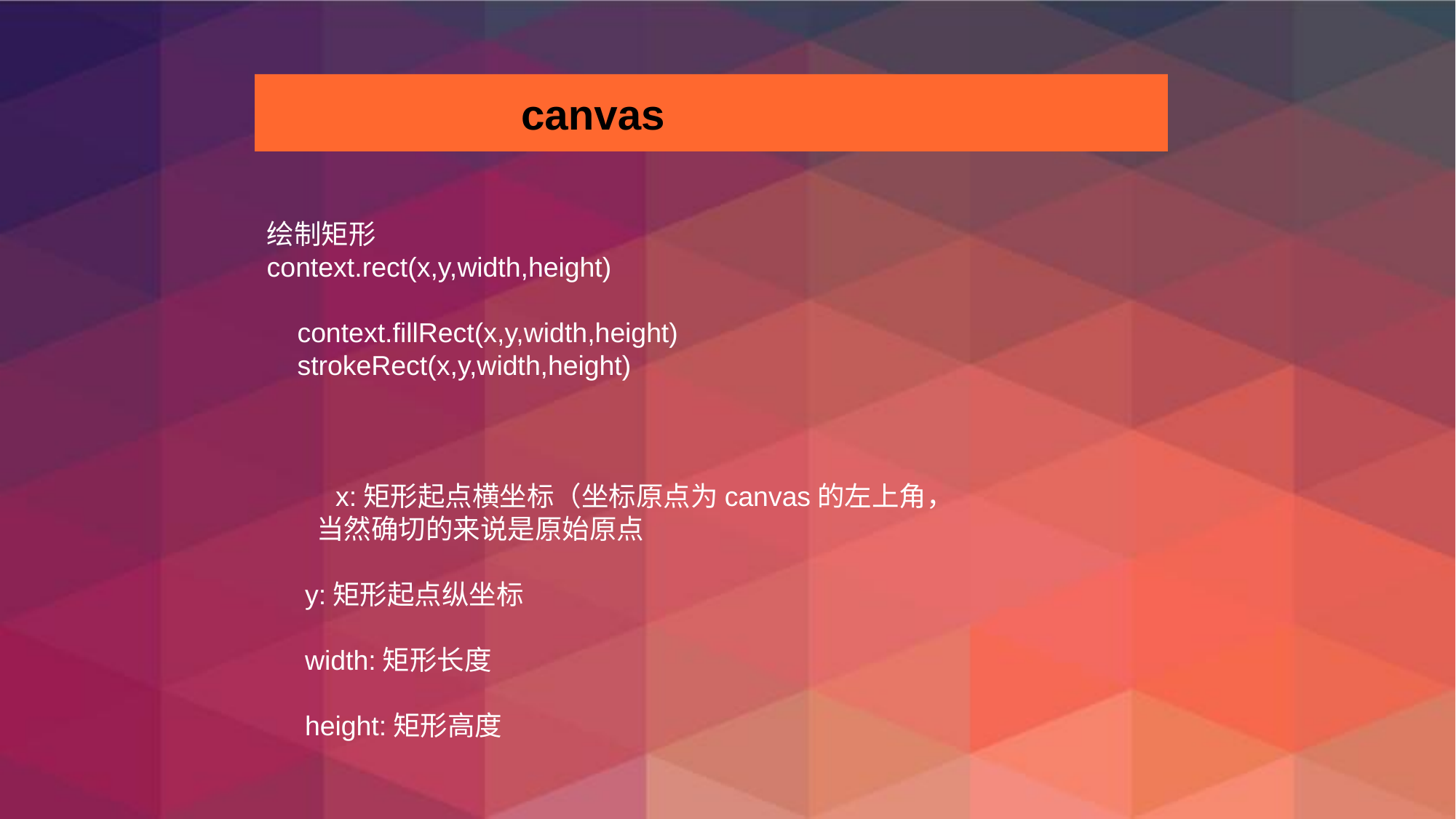

canvas
绘制矩形
context.rect(x,y,width,height)

    context.fillRect(x,y,width,height)
    strokeRect(x,y,width,height)

         x:矩形起点横坐标（坐标原点为canvas的左上角，
       当然确切的来说是原始原点

     y:矩形起点纵坐标

     width:矩形长度

     height:矩形高度